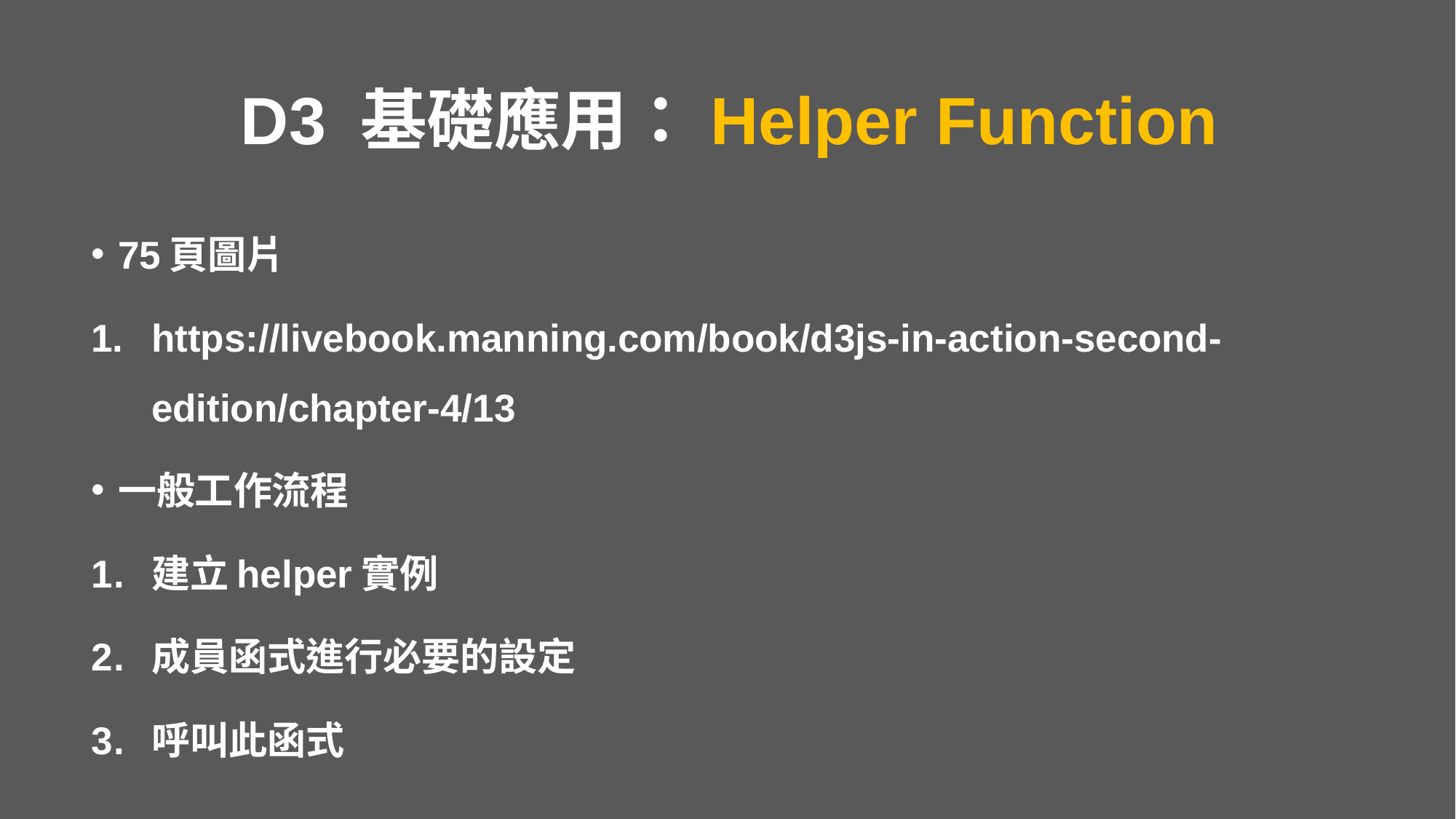

# D3 基礎應用：Helper Function
75頁圖片
https://livebook.manning.com/book/d3js-in-action-second-edition/chapter-4/13
一般工作流程
建立helper實例
成員函式進行必要的設定
呼叫此函式